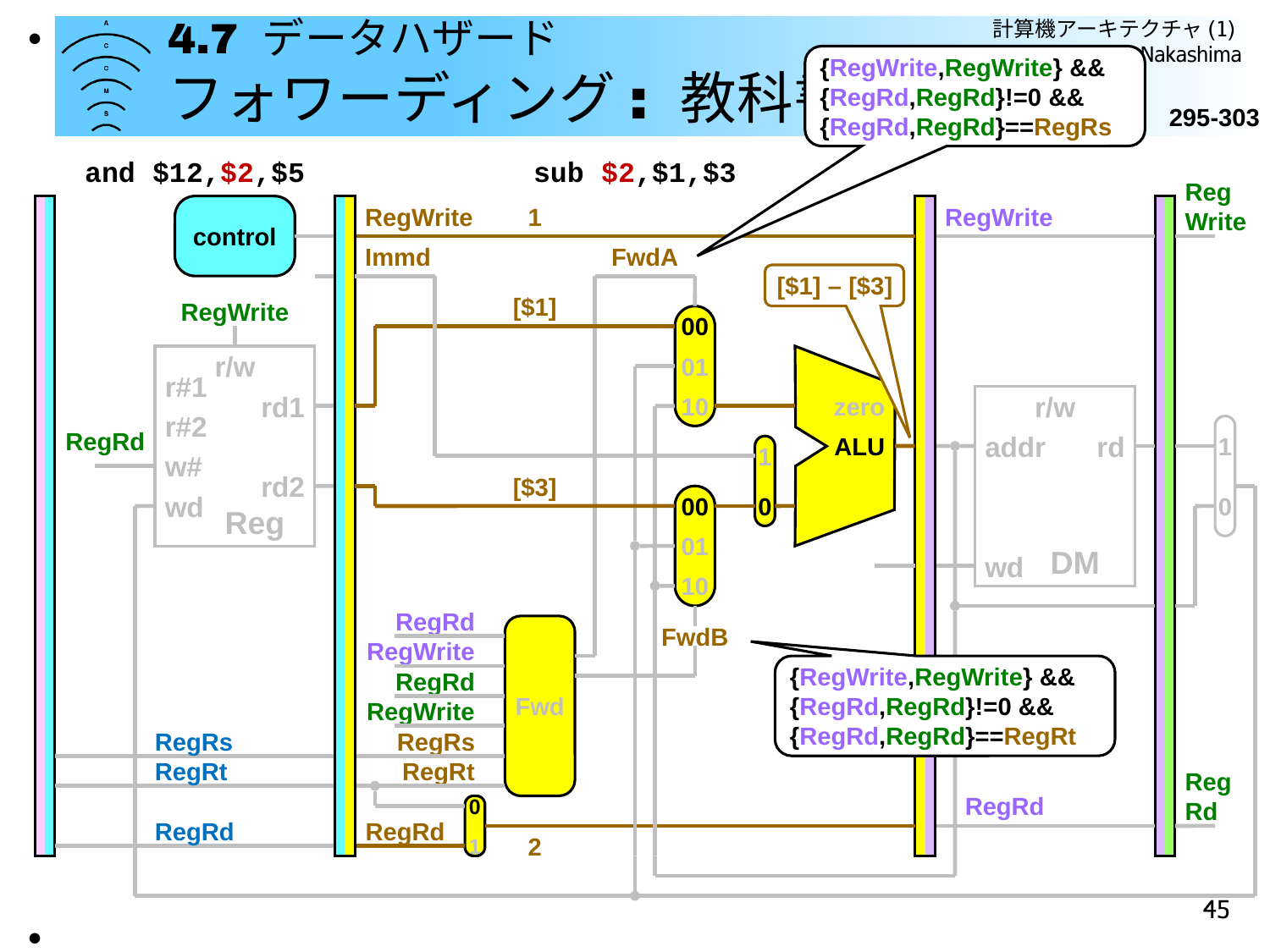

計算機アーキテクチャ(1)  © 2017  H. Nakashima
●
# 4.7 データハザード フォワーディング: 教科書版
{RegWrite,RegWrite} &&
{RegRd,RegRd}!=0 &&
{RegRd,RegRd}==RegRs
295-303
and $12,$2,$5
sub $2,$1,$3
Reg
Write

control

RegWrite
1
Immd
FwdA
[$1]

00
01
10

zero
ALU

1
0
[$3]

00
01
10

RegRd
Fwd
FwdB
RegWrite
RegRd
RegWrite
RegRs
RegRt

0
1
RegRd
2

RegWrite
RegWrite
Immd
FwdA
[$1] – [$3]
RegWrite

00
01
10

r/w
r#1
rd1
r#2
w#
rd2
wd
Reg

zero
ALU

r/w
addr
rd
wd
DM

1
0
RegRd

1
0

00
01
10

RegRd
Fwd
FwdB
RegWrite
{RegWrite,RegWrite} &&
{RegRd,RegRd}!=0 &&
{RegRd,RegRd}==RegRt
RegRd
RegWrite
RegRs
RegRs
RegRt
RegRt

Reg
Rd

0
1
RegRd
RegRd
RegRd
45

●